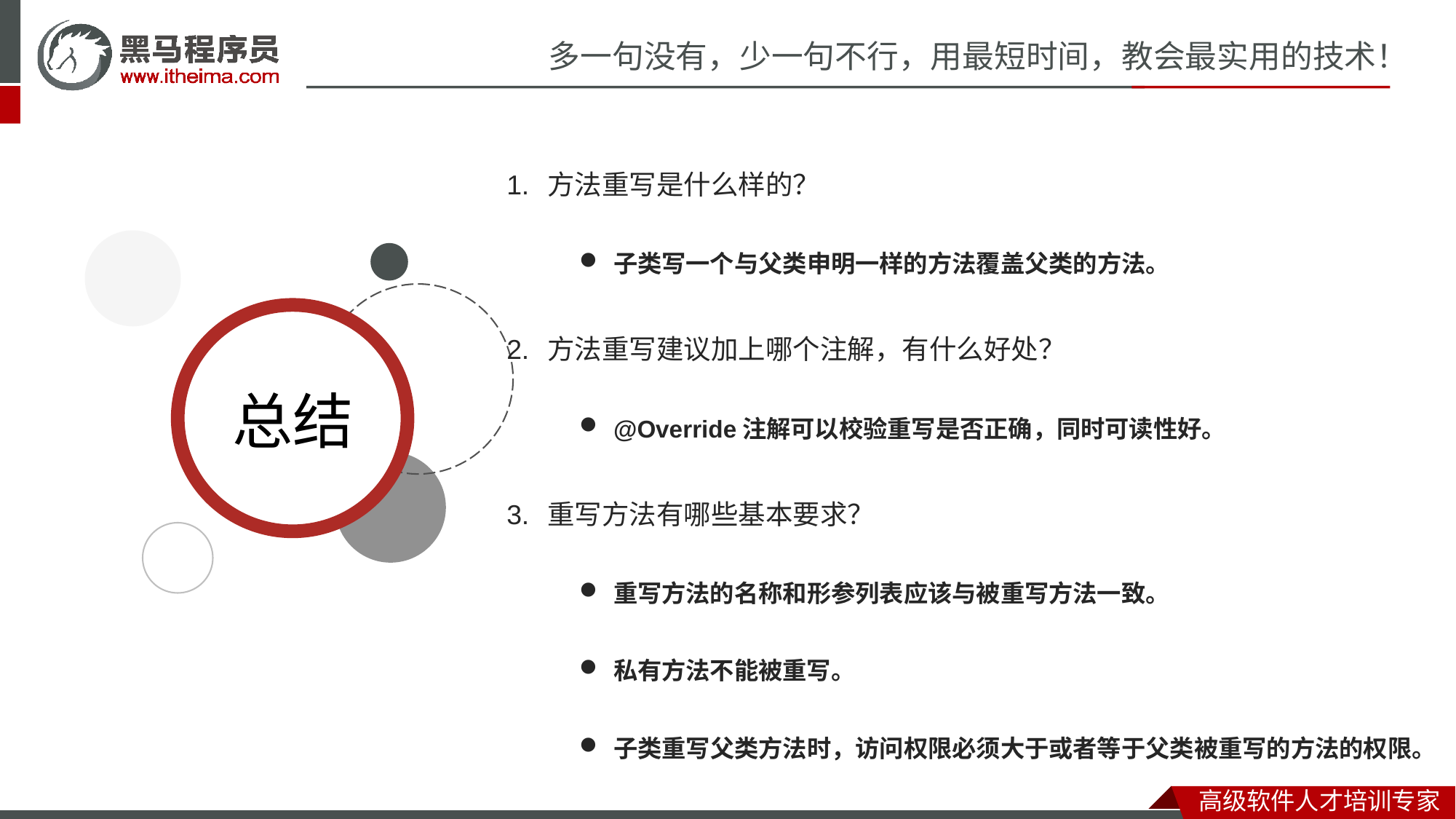

方法重写是什么样的？
子类写一个与父类申明一样的方法覆盖父类的方法。
方法重写建议加上哪个注解，有什么好处？
@Override注解可以校验重写是否正确，同时可读性好。
重写方法有哪些基本要求？
重写方法的名称和形参列表应该与被重写方法一致。
私有方法不能被重写。
子类重写父类方法时，访问权限必须大于或者等于父类被重写的方法的权限。